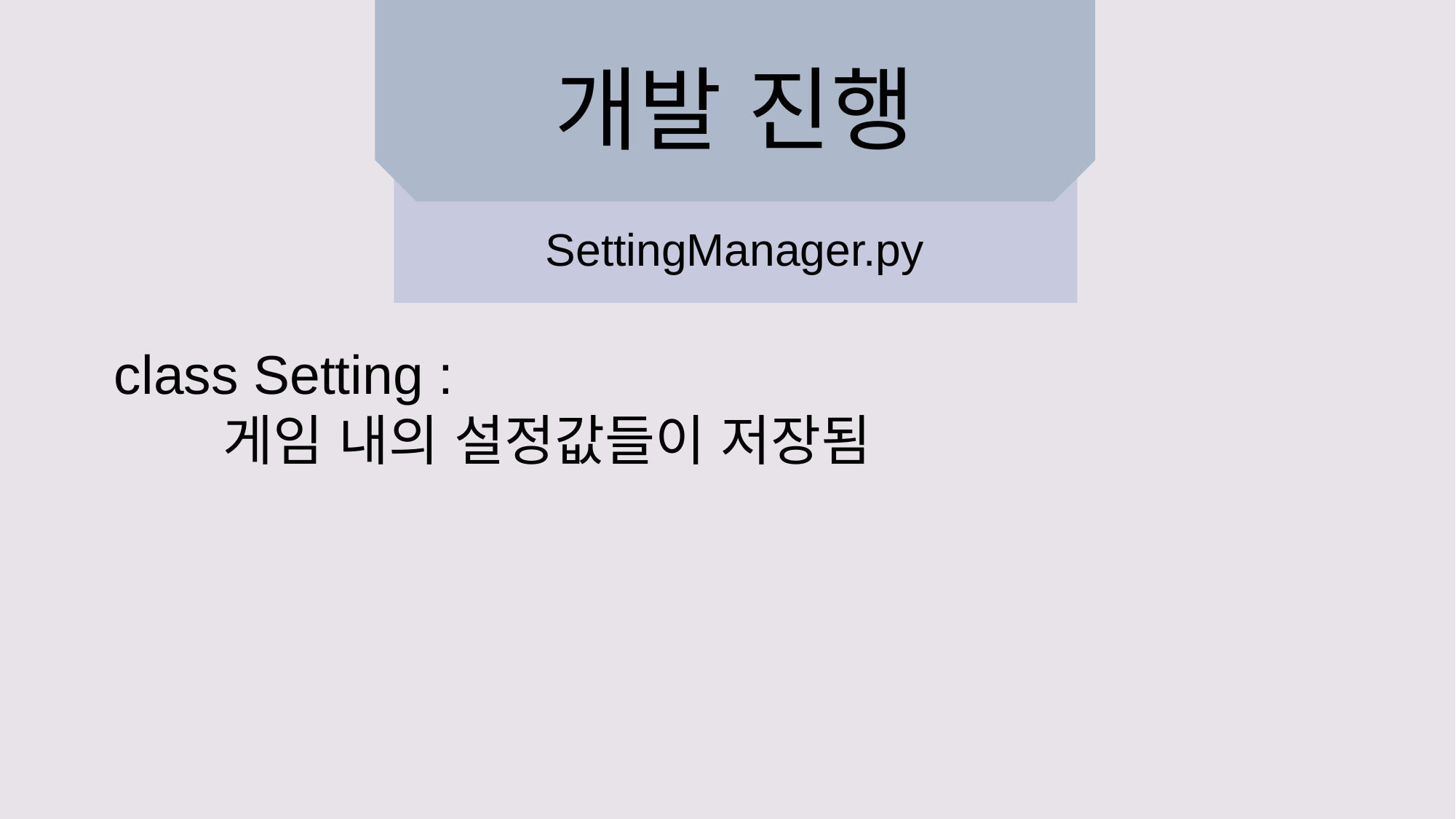

# 개발 진행

SettingManager.py
class Setting :
	게임 내의 설정값들이 저장됨